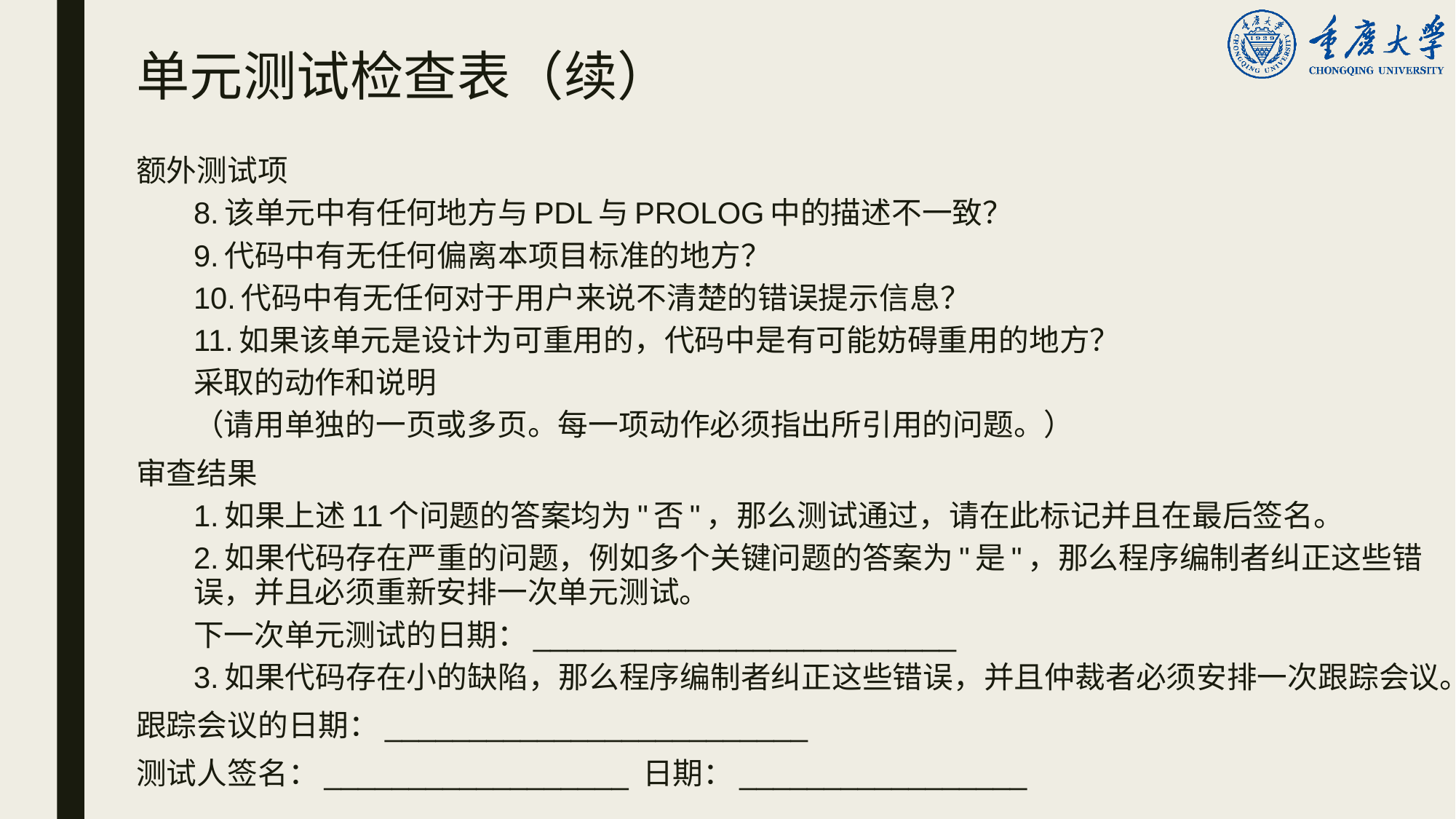

# 单元测试检查表（续）
额外测试项
8.该单元中有任何地方与PDL与PROLOG中的描述不一致？
9.代码中有无任何偏离本项目标准的地方？
10.代码中有无任何对于用户来说不清楚的错误提示信息？
11.如果该单元是设计为可重用的，代码中是有可能妨碍重用的地方？
采取的动作和说明
（请用单独的一页或多页。每一项动作必须指出所引用的问题。）
审查结果
1.如果上述11个问题的答案均为"否"，那么测试通过，请在此标记并且在最后签名。
2.如果代码存在严重的问题，例如多个关键问题的答案为"是"，那么程序编制者纠正这些错误，并且必须重新安排一次单元测试。
下一次单元测试的日期：_________________________
3.如果代码存在小的缺陷，那么程序编制者纠正这些错误，并且仲裁者必须安排一次跟踪会议。
跟踪会议的日期：_________________________
测试人签名：__________________ 日期：_________________